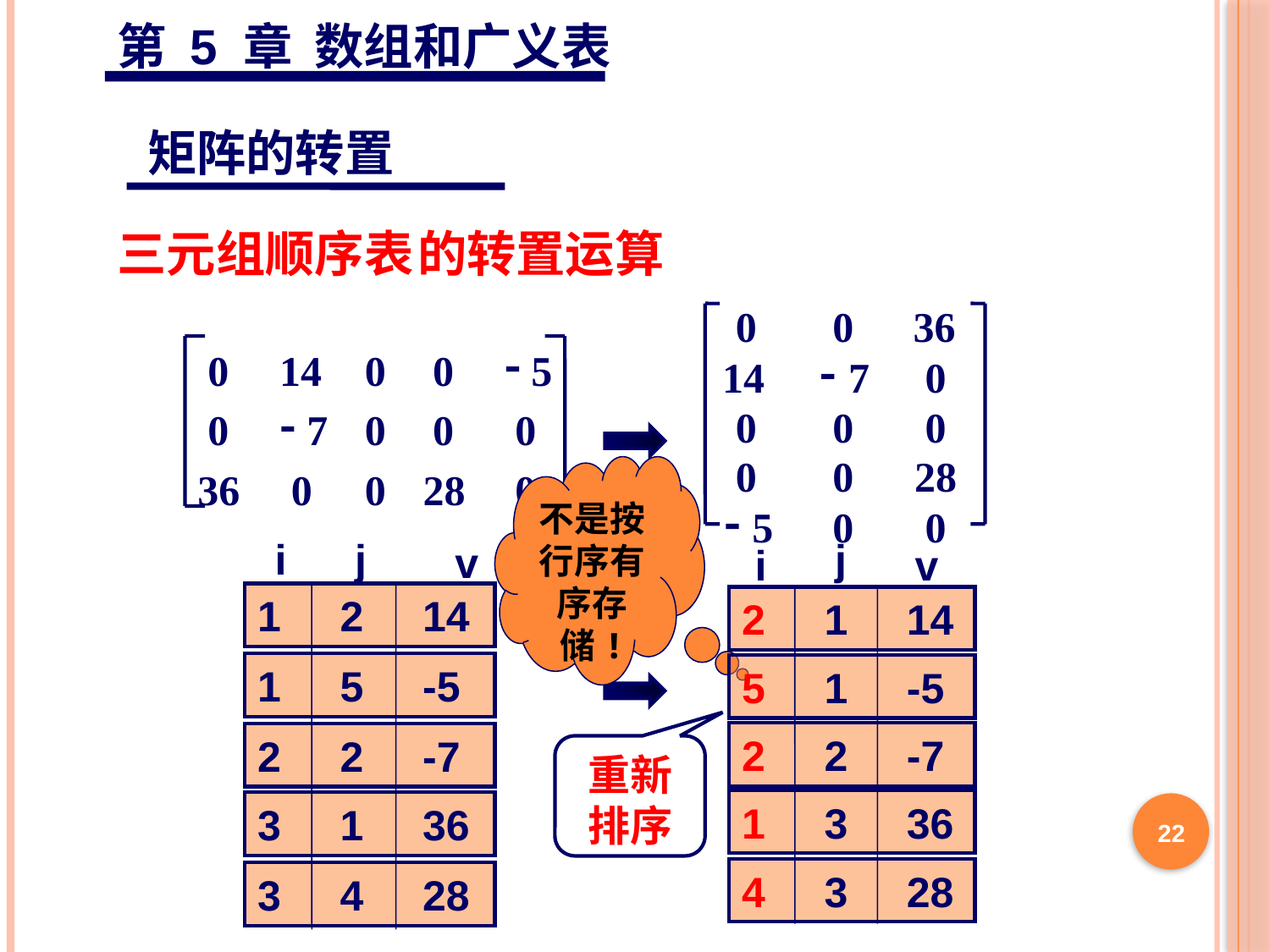

第 5 章  数组和广义表

矩阵的转置

三元组顺序表
的转置运算

0
0
36

−
14
7
0
0
0
0
0
0
28
−
5
0
0

−
0
14
0
0
5
−
0
7
0
0
0
0
0
28
0
36

不是按行序有序存储!
i
j
v
1     2     14

1     5     -5
2     2     -7
3     1     36
3     4     28
j
i
v
2     1     14

5     1     -5
2     2     -7
1     3     36
4     3     28

重新
排序
22